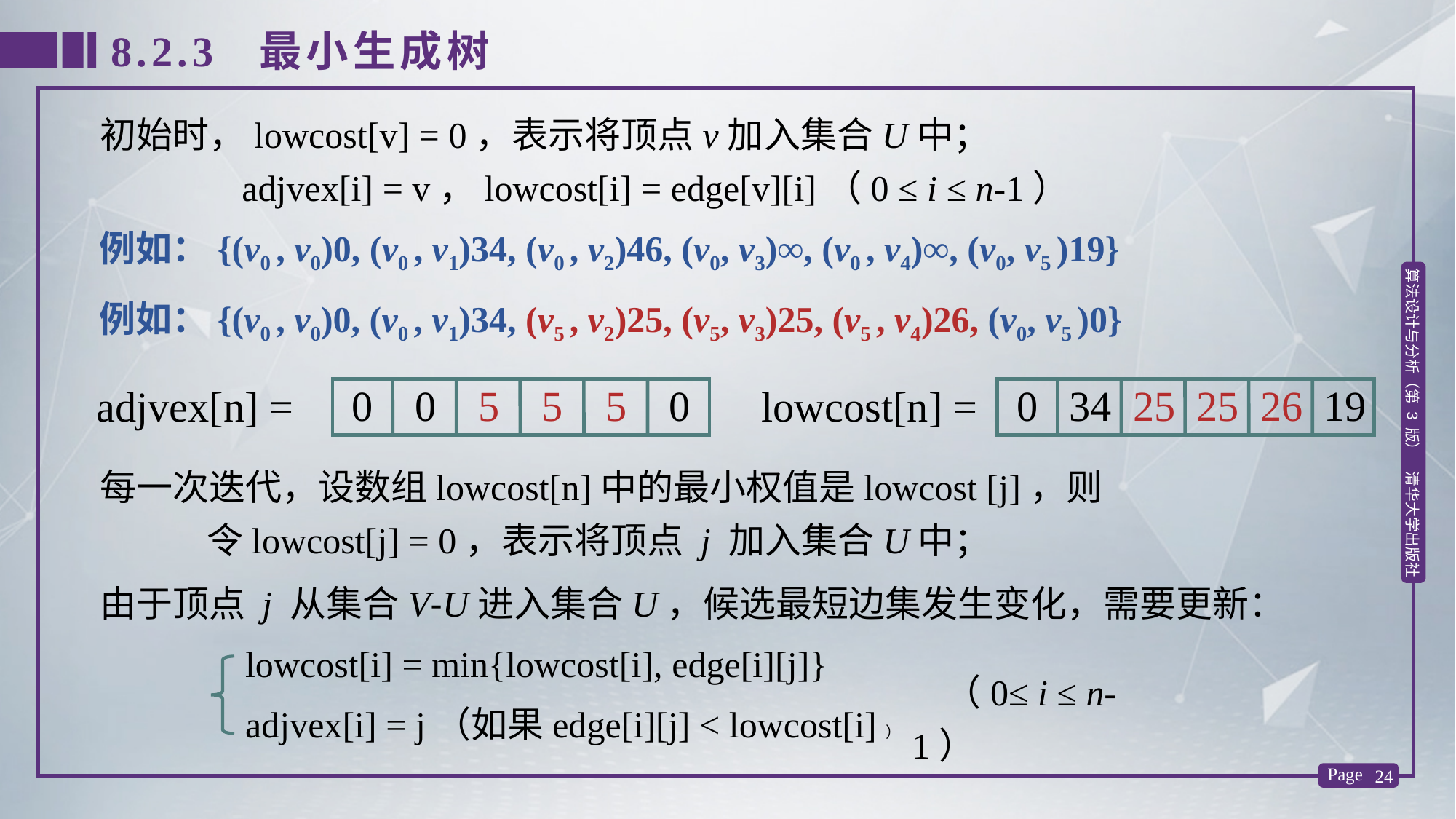

8.2.3  最小生成树
初始时，lowcost[v] = 0，表示将顶点v加入集合U中；
            adjvex[i] = v，lowcost[i] = edge[v][i]（0 ≤ i ≤ n-1）
例如：{(v0 , v0)0, (v0 , v1)34, (v0 , v2)46, (v0, v3)∞, (v0 , v4)∞, (v0, v5 )19}
例如：{(v0 , v0)0, (v0 , v1)34, (v5 , v2)25, (v5, v3)25, (v5 , v4)26, (v0, v5 )0}
adjvex[n] =
lowcost[n] =
 0    0    5    5    5    0

 0   34  25  25  26  19

每一次迭代，设数组lowcost[n]中的最小权值是lowcost [j]，则
            令lowcost[j] = 0，表示将顶点 j 加入集合U中；
由于顶点 j 从集合V-U进入集合U，候选最短边集发生变化，需要更新：
lowcost[i] = min{lowcost[i], edge[i][j]}
adjvex[i] = j（如果edge[i][j] < lowcost[i]）

（0≤ i ≤ n-1）